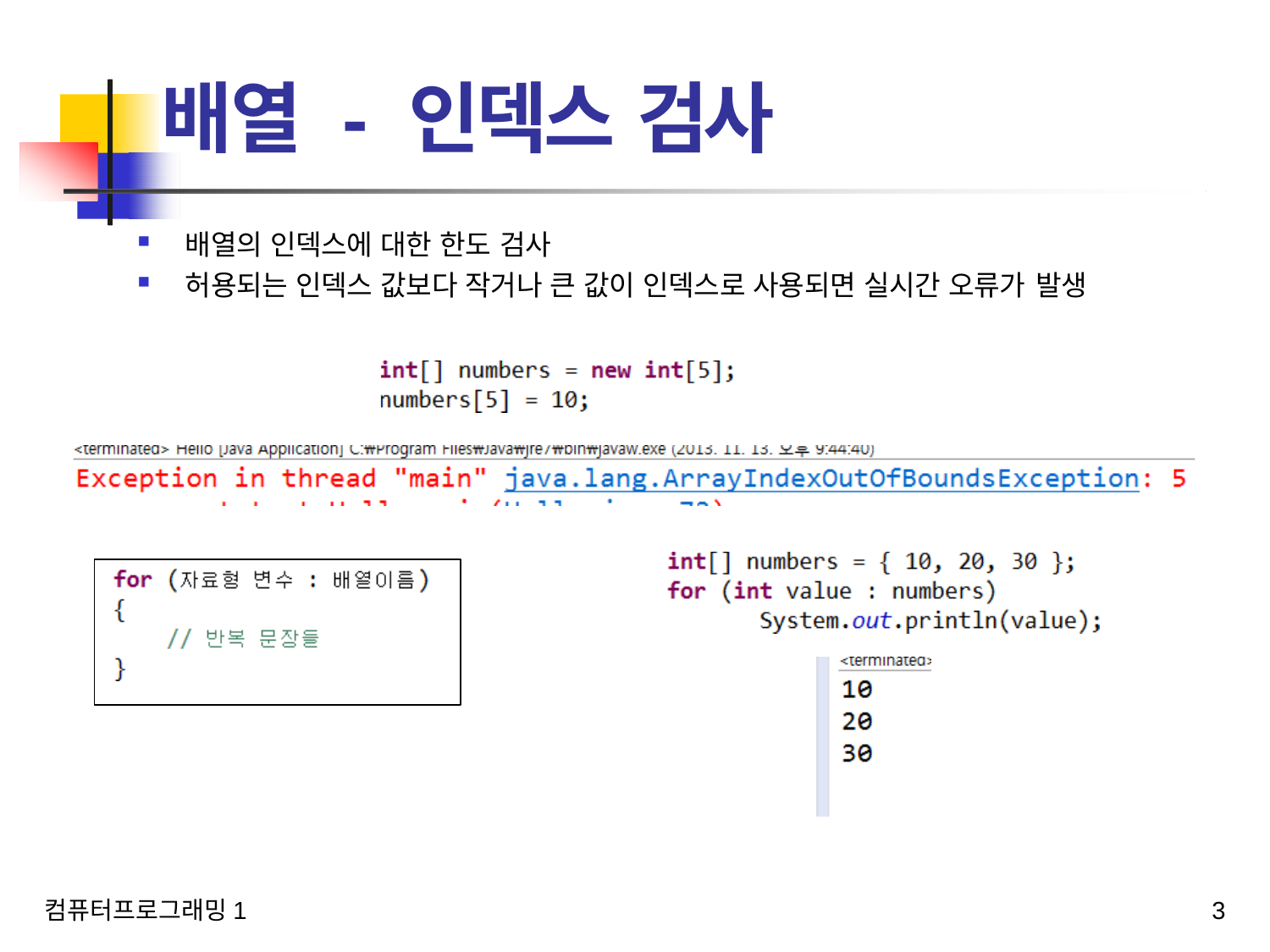

# 배열 - 인덱스 검사

배열의 인덱스에 대한 한도 검사
허용되는 인덱스 값보다 작거나 큰 값이 인덱스로 사용되면 실시간 오류가 발생

컴퓨터프로그래밍1
3